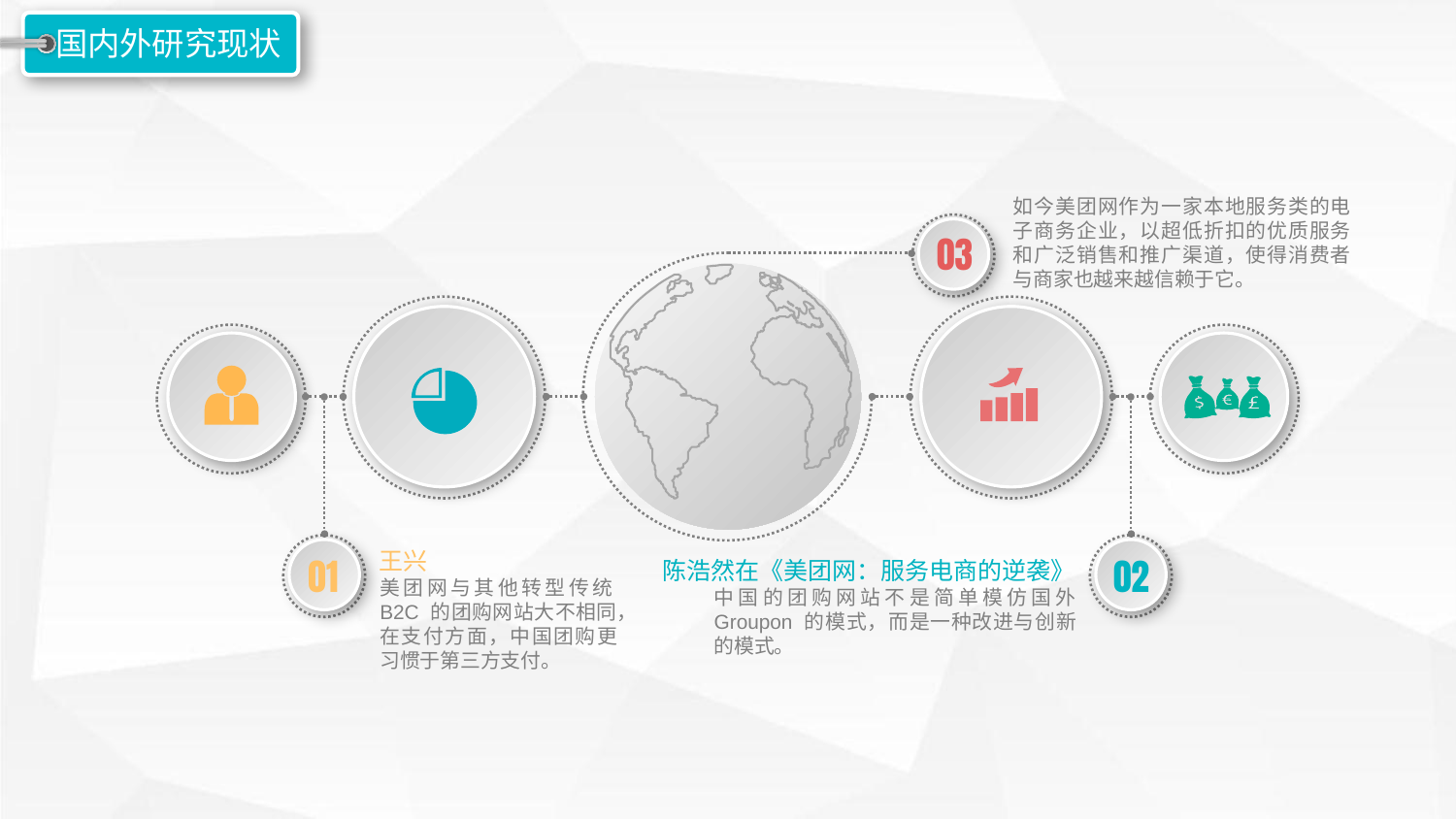

国内外研究现状

如今美团网作为一家本地服务类的电子商务企业，以超低折扣的优质服务和广泛销售和推广渠道，使得消费者与商家也越来越信赖于它。

03

王兴
美团网与其他转型传统B2C 的团购网站大不相同，在支付方面，中国团购更习惯于第三方支付。

01

02
陈浩然在《美团网：服务电商的逆袭》
中国的团购网站不是简单模仿国外 Groupon 的模式，而是一种改进与创新的模式。